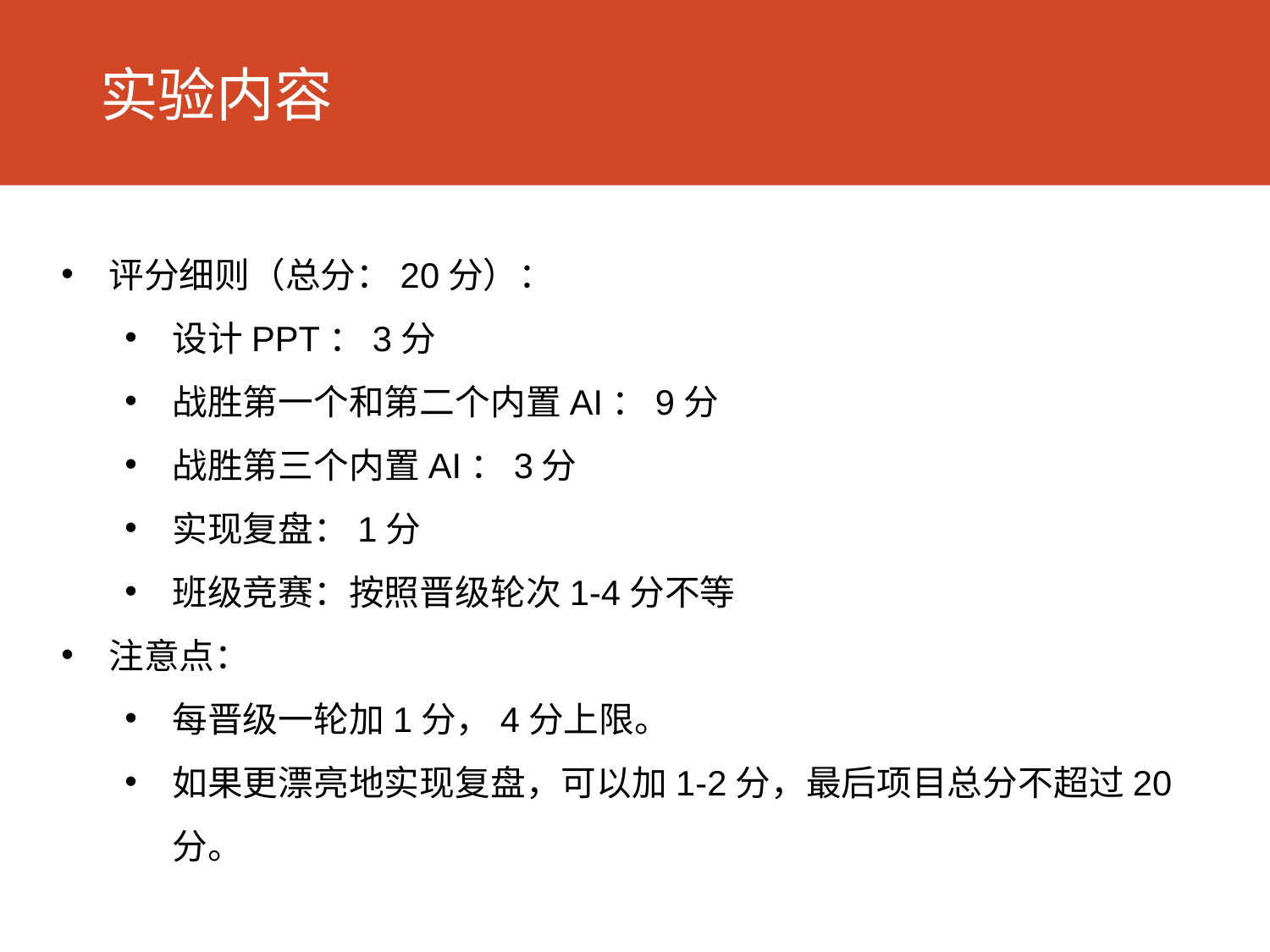

实验内容
评分细则（总分：20分）：
设计PPT：3分
战胜第一个和第二个内置AI：9分
战胜第三个内置AI：3分
实现复盘：1分
班级竞赛：按照晋级轮次1-4分不等
注意点：
每晋级一轮加1分，4分上限。
如果更漂亮地实现复盘，可以加1-2分，最后项目总分不超过20分。